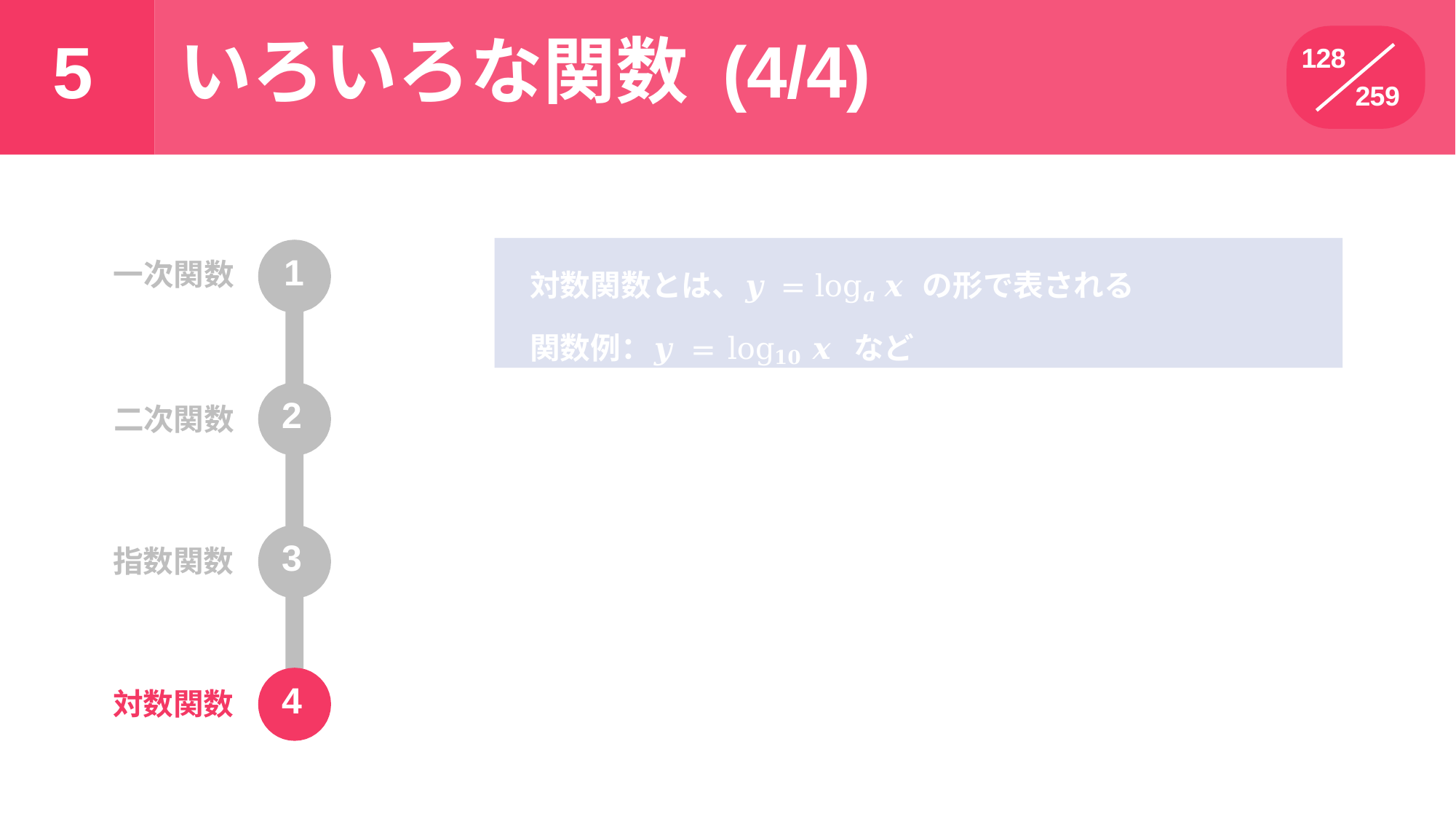

いろいろな関数 (4/4)
# 5
128
259
対数関数とは、𝒚 = log𝒂 𝒙 の形で表される関数例：𝒚 = log𝟏𝟎 𝒙 など

一次関数	1
2
二次関数

3
指数関数

4
対数関数